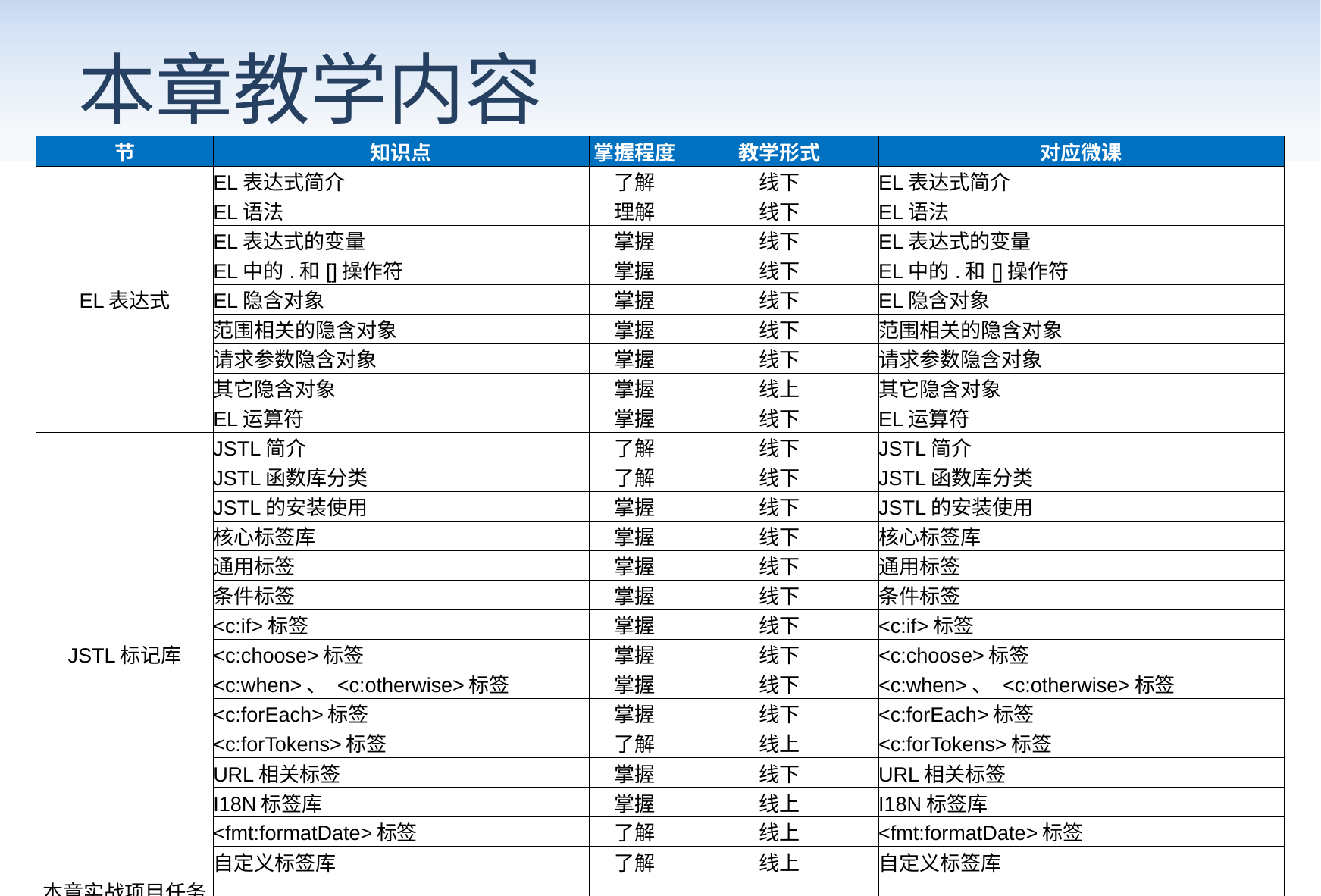

# 本章教学内容
| 节 | 知识点 | 掌握程度 | 教学形式 | 对应微课 |
| --- | --- | --- | --- | --- |
| EL表达式 | EL表达式简介 | 了解 | 线下 | EL表达式简介 |
|  | EL语法 | 理解 | 线下 | EL语法 |
|  | EL表达式的变量 | 掌握 | 线下 | EL表达式的变量 |
|  | EL中的.和[]操作符 | 掌握 | 线下 | EL中的.和[]操作符 |
|  | EL隐含对象 | 掌握 | 线下 | EL隐含对象 |
|  | 范围相关的隐含对象 | 掌握 | 线下 | 范围相关的隐含对象 |
|  | 请求参数隐含对象 | 掌握 | 线下 | 请求参数隐含对象 |
|  | 其它隐含对象 | 掌握 | 线上 | 其它隐含对象 |
|  | EL运算符 | 掌握 | 线下 | EL运算符 |
| JSTL标记库 | JSTL简介 | 了解 | 线下 | JSTL简介 |
|  | JSTL函数库分类 | 了解 | 线下 | JSTL函数库分类 |
|  | JSTL的安装使用 | 掌握 | 线下 | JSTL的安装使用 |
|  | 核心标签库 | 掌握 | 线下 | 核心标签库 |
|  | 通用标签 | 掌握 | 线下 | 通用标签 |
|  | 条件标签 | 掌握 | 线下 | 条件标签 |
|  | <c:if>标签 | 掌握 | 线下 | <c:if>标签 |
|  | <c:choose>标签 | 掌握 | 线下 | <c:choose>标签 |
|  | <c:when>、 <c:otherwise>标签 | 掌握 | 线下 | <c:when>、 <c:otherwise>标签 |
|  | <c:forEach>标签 | 掌握 | 线下 | <c:forEach>标签 |
|  | <c:forTokens>标签 | 了解 | 线上 | <c:forTokens>标签 |
|  | URL相关标签 | 掌握 | 线下 | URL相关标签 |
|  | I18N标签库 | 掌握 | 线上 | I18N标签库 |
|  | <fmt:formatDate>标签 | 了解 | 线上 | <fmt:formatDate>标签 |
|  | 自定义标签库 | 了解 | 线上 | 自定义标签库 |
| 本章实战项目任务实现 |  | 掌握 | 线下 |  |
| 课后作业 |  | 掌握 | 线下 |  |